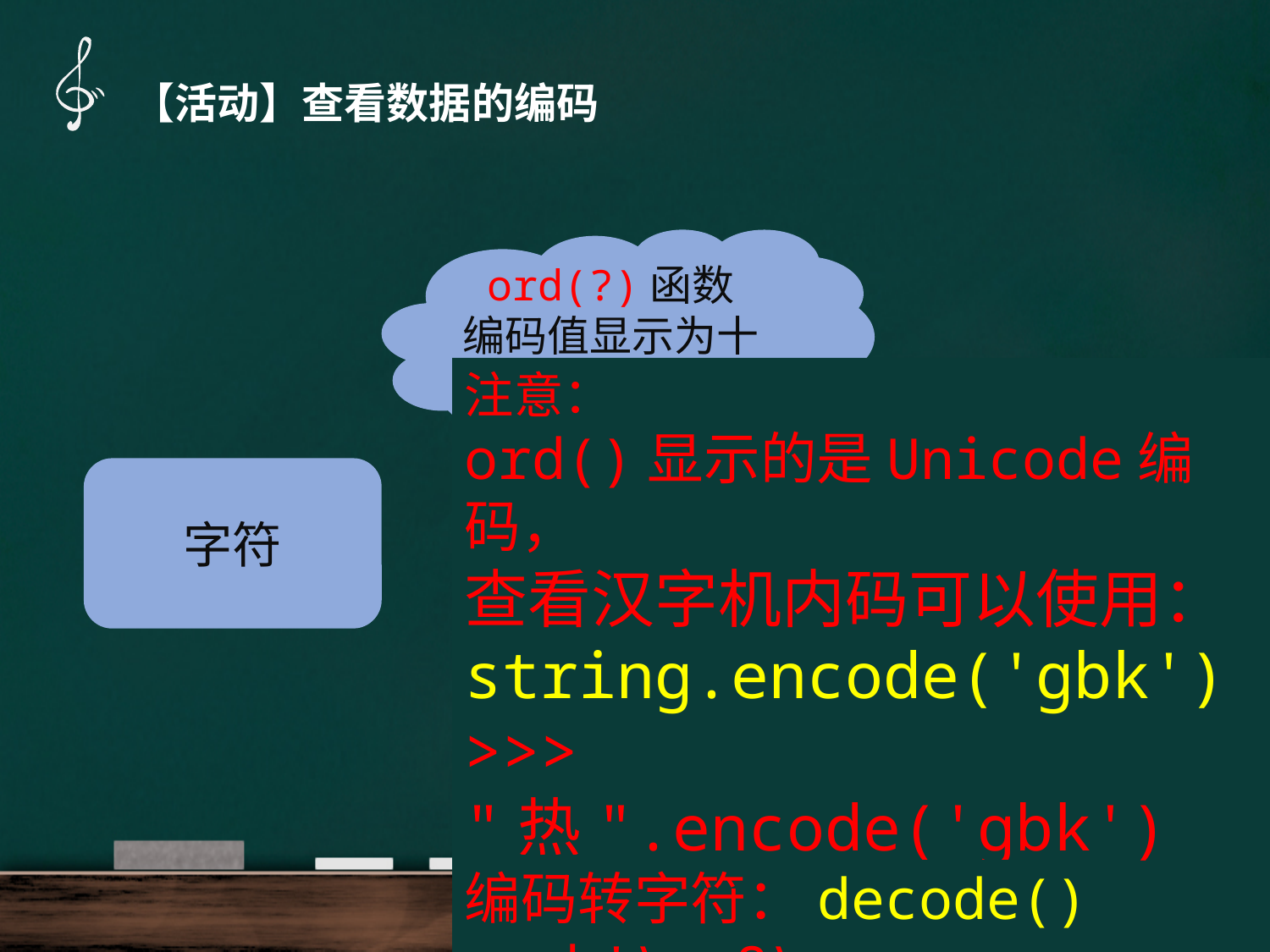

【活动】查看数据的编码
ord(?)函数
编码值显示为十进制

注意：
ord()显示的是Unicode编码，
查看汉字机内码可以使用：
string.encode('gbk')
>>> "热".encode('gbk')
编码转字符：decode()
>>>b'\xc8\xc8'.decode('gbk')

存储编码
字符

chr(?)函数